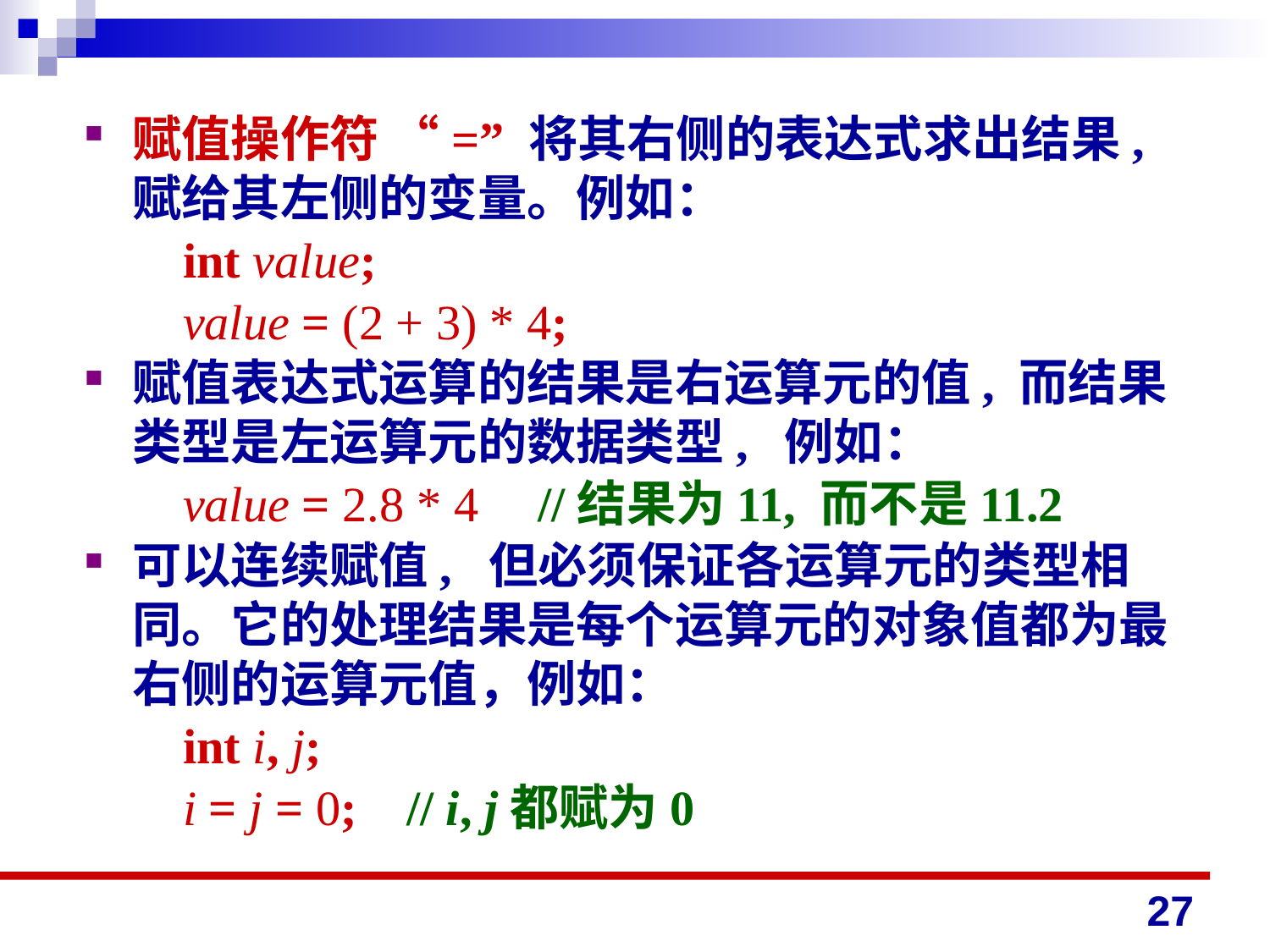

赋值操作符 “=” 将其右侧的表达式求出结果,   赋给其左侧的变量。例如：
        int value;
        value = (2 + 3) * 4;
赋值表达式运算的结果是右运算元的值, 而结果类型是左运算元的数据类型,  例如：
        value = 2.8 * 4  	  //结果为11, 而不是11.2
可以连续赋值,  但必须保证各运算元的类型相同。它的处理结果是每个运算元的对象值都为最右侧的运算元值，例如：
        int i, j;
        i = j = 0;    // i, j都赋为0
27